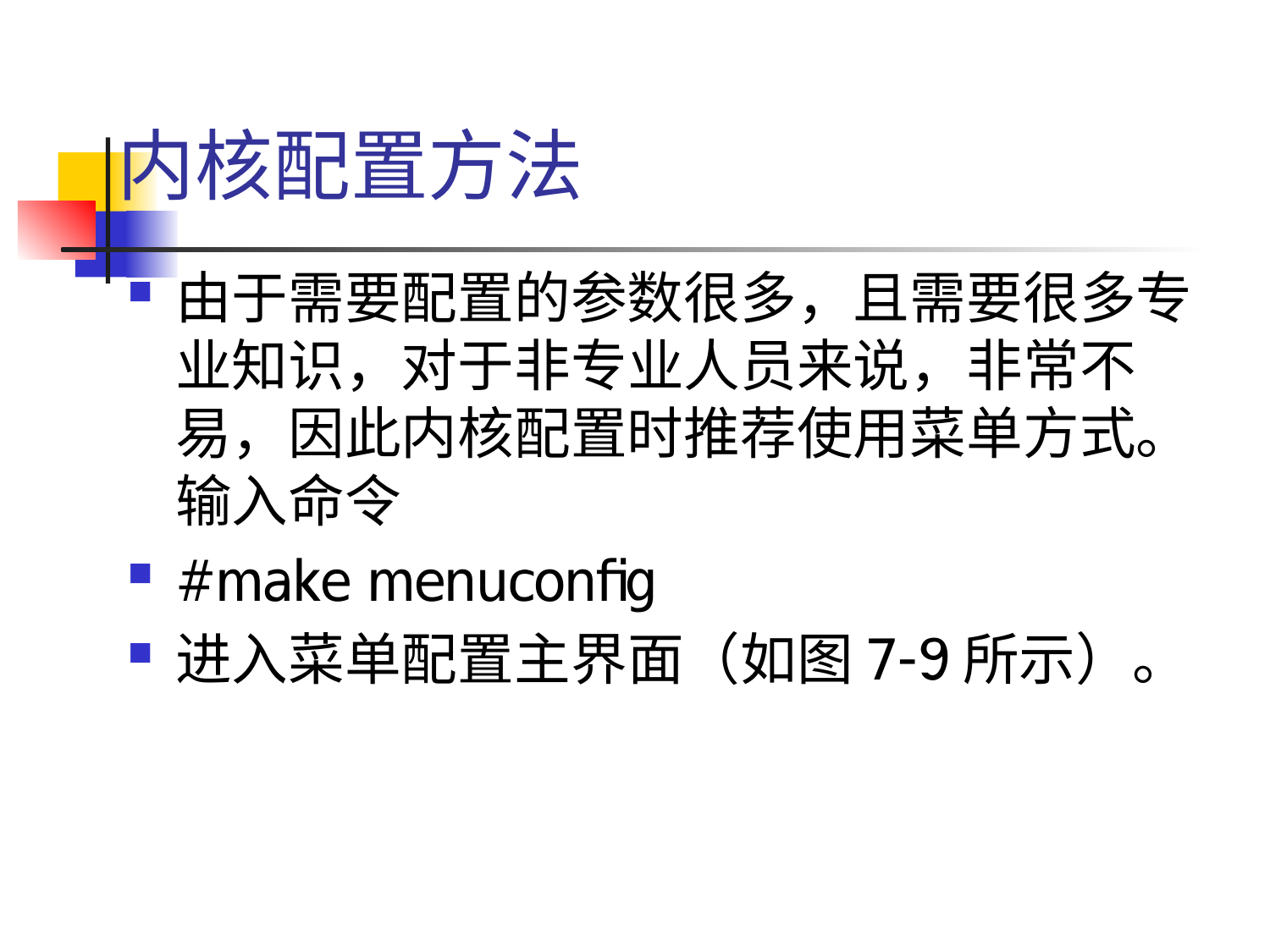

# 内核配置方法
由于需要配置的参数很多，且需要很多专业知识，对于非专业人员来说，非常不易，因此内核配置时推荐使用菜单方式。输入命令
#make menuconfig
进入菜单配置主界面（如图7-9所示）。